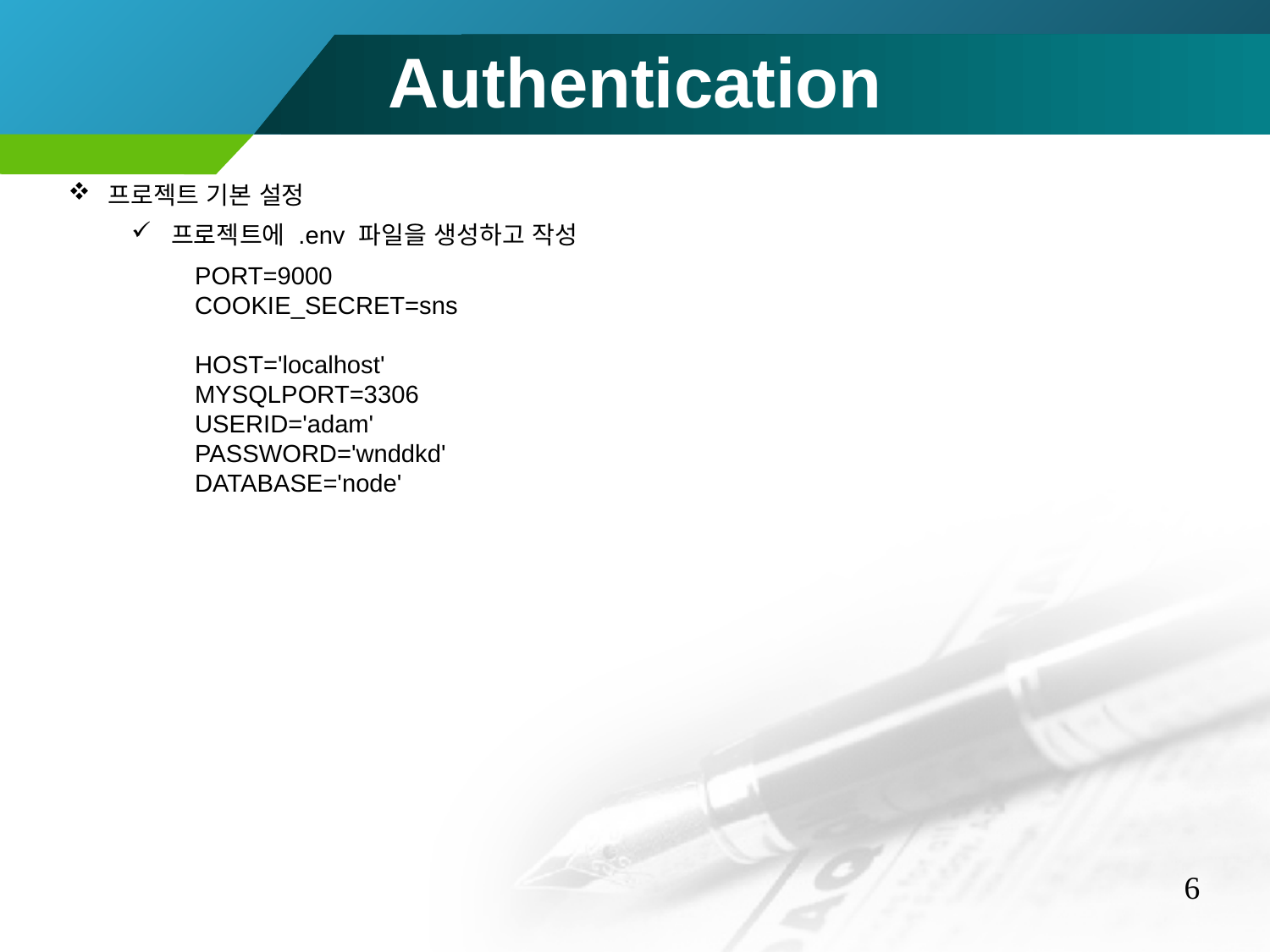

Authentication
프로젝트 기본 설정
프로젝트에 .env 파일을 생성하고 작성
PORT=9000
COOKIE_SECRET=sns

HOST='localhost'
MYSQLPORT=3306
USERID='adam'
PASSWORD='wnddkd'
DATABASE='node'
6